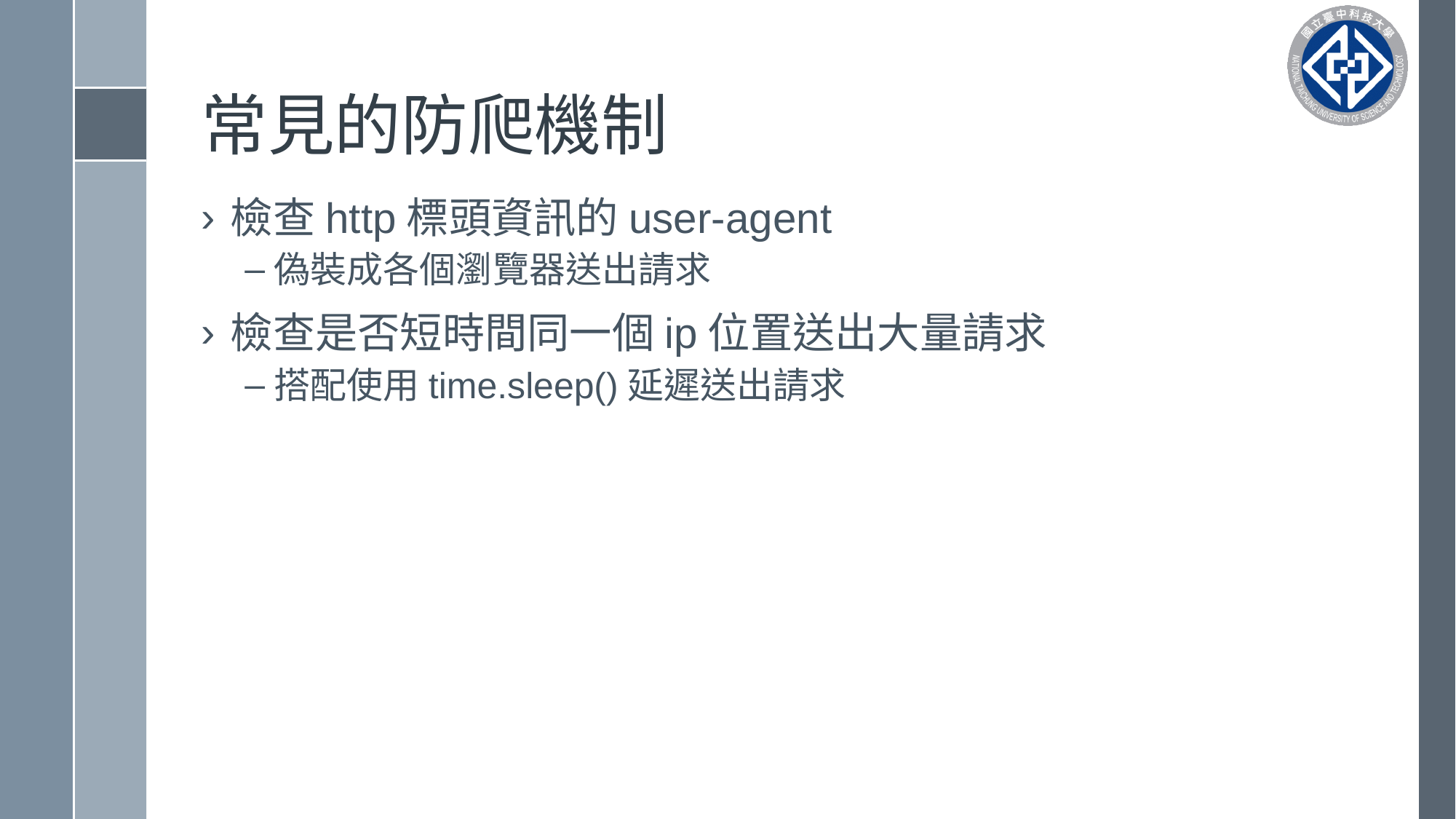

# 常見的防爬機制
檢查http標頭資訊的user-agent
偽裝成各個瀏覽器送出請求
檢查是否短時間同一個ip位置送出大量請求
搭配使用time.sleep()延遲送出請求